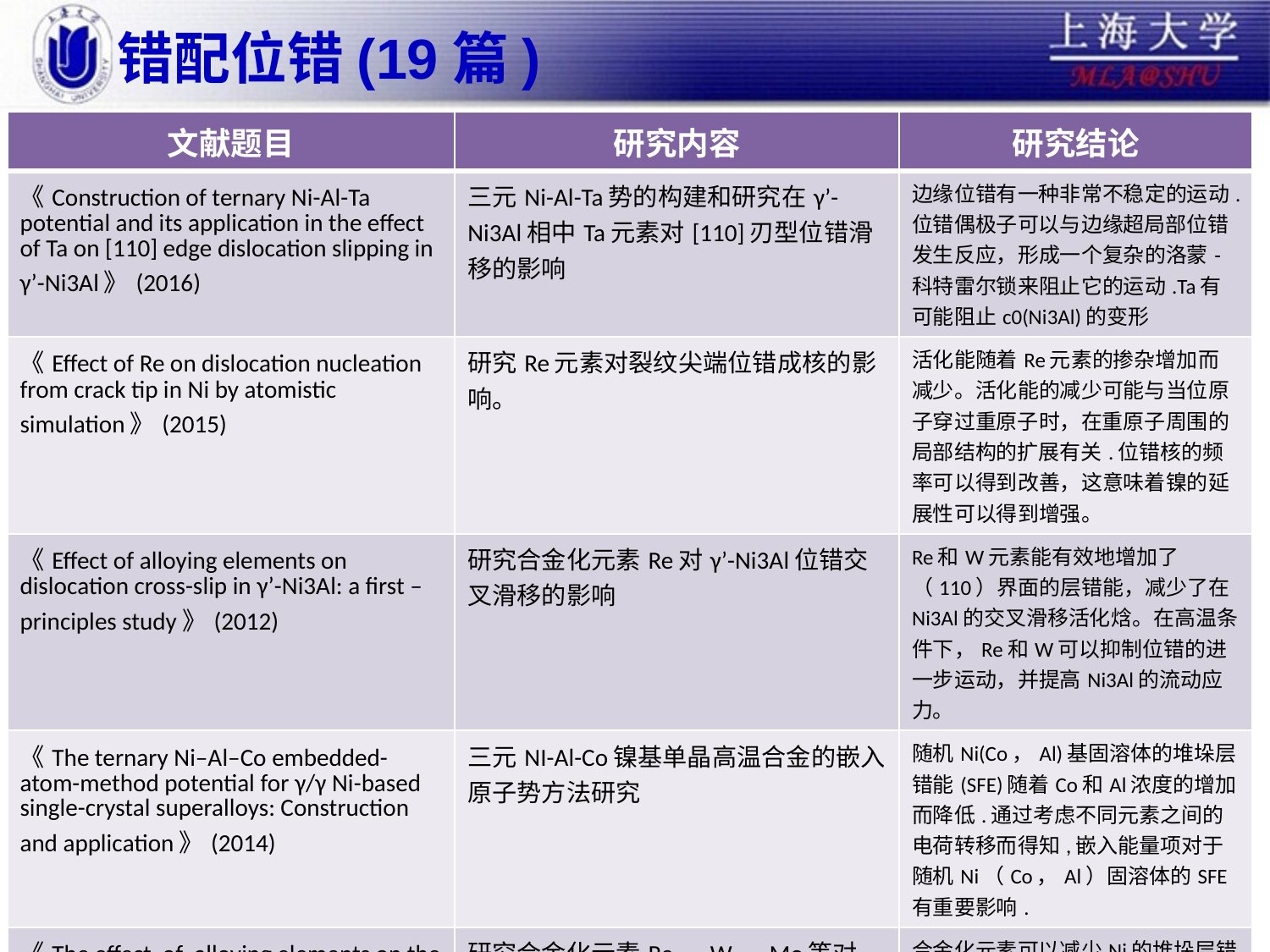

# 错配位错(19篇)
| 文献题目 | 研究内容 | 研究结论 |
| --- | --- | --- |
| 《Construction of ternary Ni-Al-Ta potential and its application in the effect of Ta on [110] edge dislocation slipping in γ’-Ni3Al》(2016) | 三元Ni-Al-Ta势的构建和研究在γ’-Ni3Al相中Ta元素对[110]刃型位错滑移的影响 | 边缘位错有一种非常不稳定的运动.位错偶极子可以与边缘超局部位错发生反应，形成一个复杂的洛蒙-科特雷尔锁来阻止它的运动.Ta有可能阻止c0(Ni3Al)的变形 |
| 《Effect of Re on dislocation nucleation from crack tip in Ni by atomistic simulation》(2015) | 研究Re元素对裂纹尖端位错成核的影响。 | 活化能随着Re元素的掺杂增加而减少。活化能的减少可能与当位原子穿过重原子时，在重原子周围的局部结构的扩展有关.位错核的频率可以得到改善，这意味着镍的延展性可以得到增强。 |
| 《Effect of alloying elements on dislocation cross-slip in γ’-Ni3Al: a first –principles study》(2012) | 研究合金化元素Re对γ’-Ni3Al位错交叉滑移的影响 | Re和W元素能有效地增加了（110）界面的层错能，减少了在Ni3Al的交叉滑移活化焓。在高温条件下，Re和W可以抑制位错的进一步运动，并提高Ni3Al的流动应力。 |
| 《The ternary Ni–Al–Co embedded-atom-method potential for γ/γ Ni-based single-crystal superalloys: Construction and application》(2014) | 三元NI-Al-Co镍基单晶高温合金的嵌入原子势方法研究 | 随机Ni(Co，Al)基固溶体的堆垛层错能(SFE)随着Co和Al浓度的增加而降低.通过考虑不同元素之间的电荷转移而得知,嵌入能量项对于随机Ni（Co，Al）固溶体的SFE有重要影响. |
| 《The effect of alloying elements on the dislocation climbing velocity in Ni：A first –principles study》（2009） | 研究合金化元素Re、W、Mo等对Ni相中位错攀移速率的影响 | 合金化元素可以减少Ni的堆垛层错能量。提高空位的迁移激活能，两种能量的变化对位错的攀移是有限制的。 |